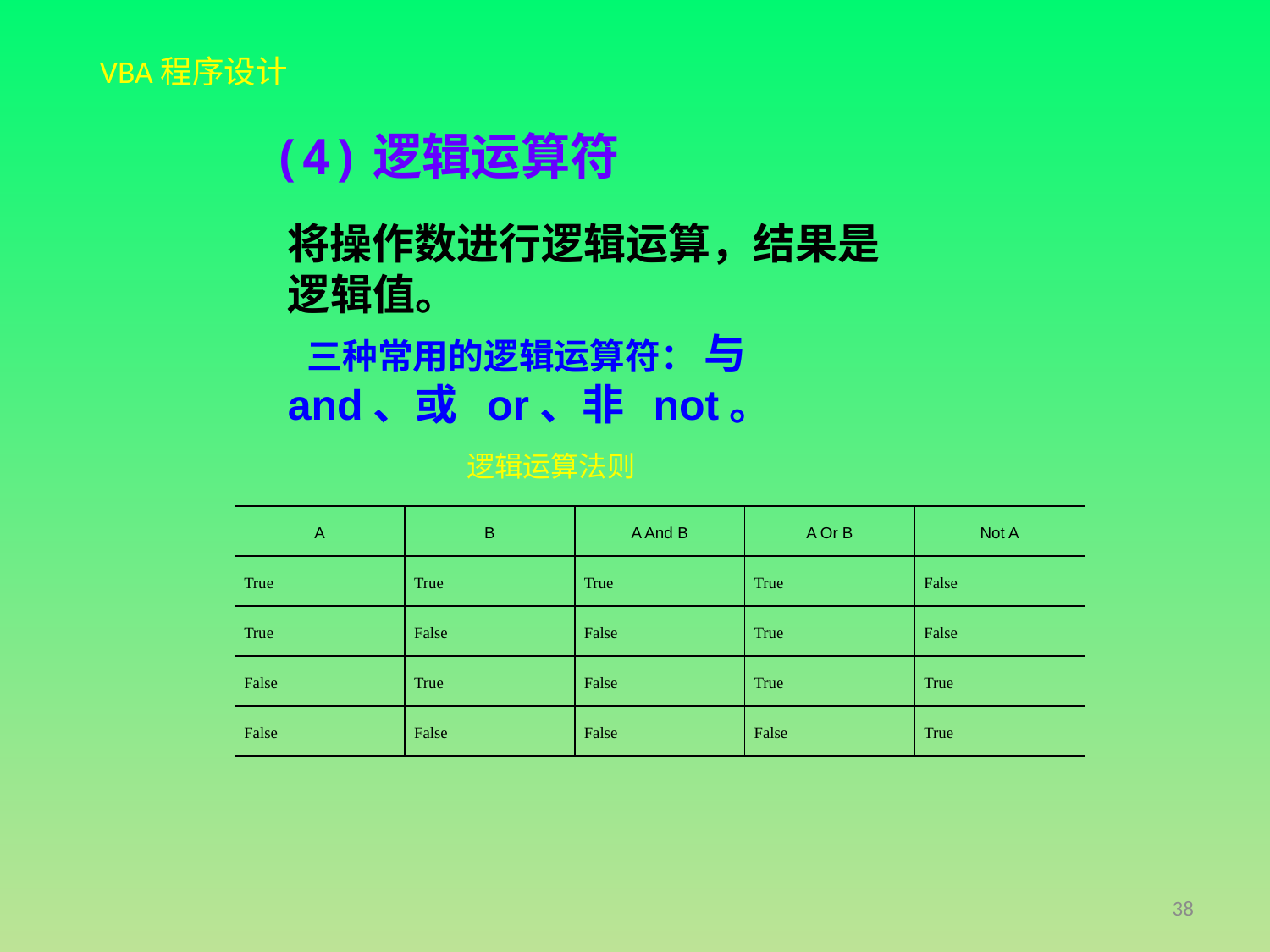

(4)逻辑运算符
将操作数进行逻辑运算，结果是逻辑值。
 三种常用的逻辑运算符： 与  and、或  or、非  not。
 逻辑运算法则
| A | B | A And B | A Or B | Not A |
| --- | --- | --- | --- | --- |
| True | True | True | True | False |
| True | False | False | True | False |
| False | True | False | True | True |
| False | False | False | False | True |
38